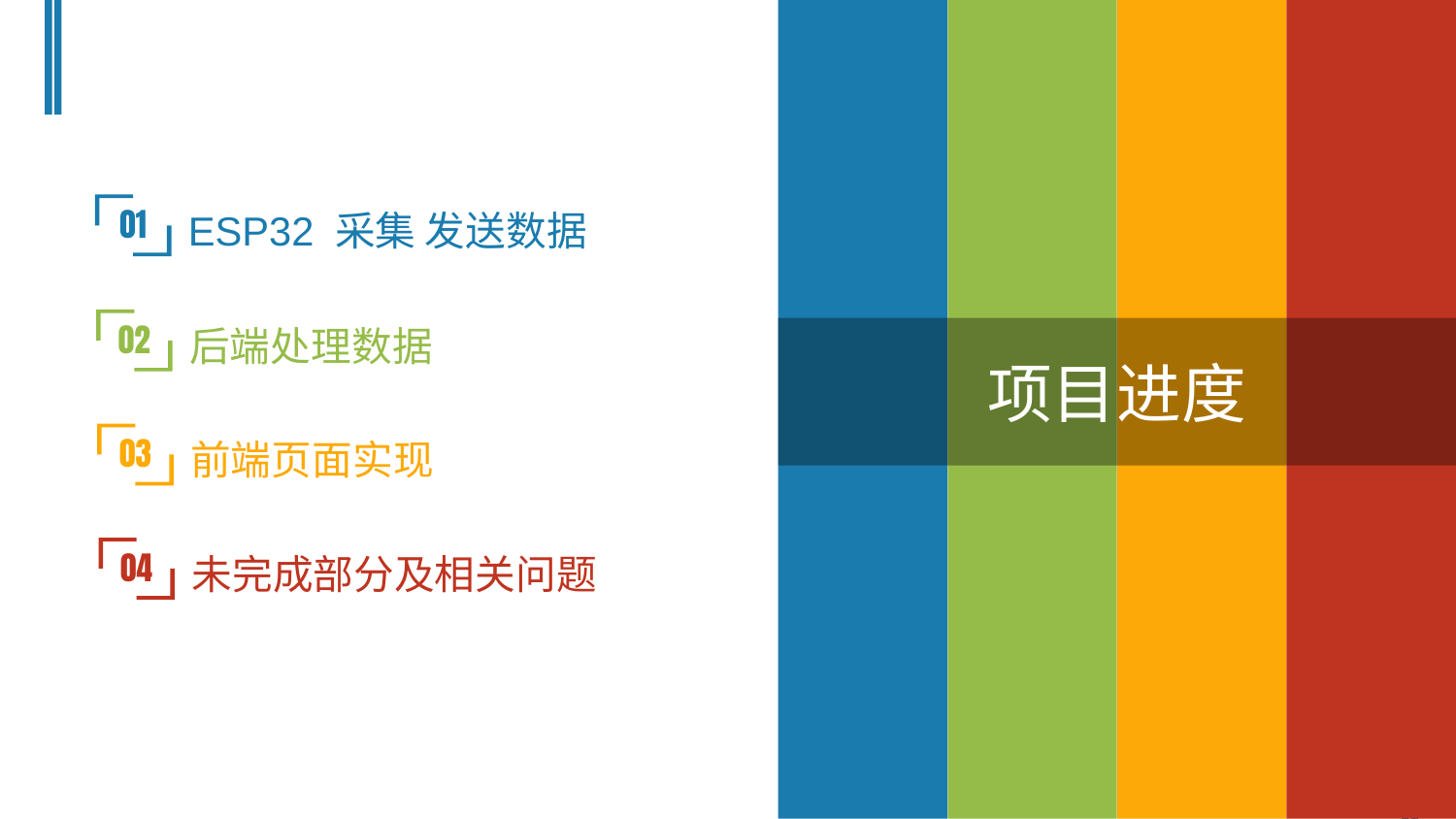

01
ESP32 采集 发送数据
02
后端处理数据
项目进度
03
前端页面实现
04
未完成部分及相关问题